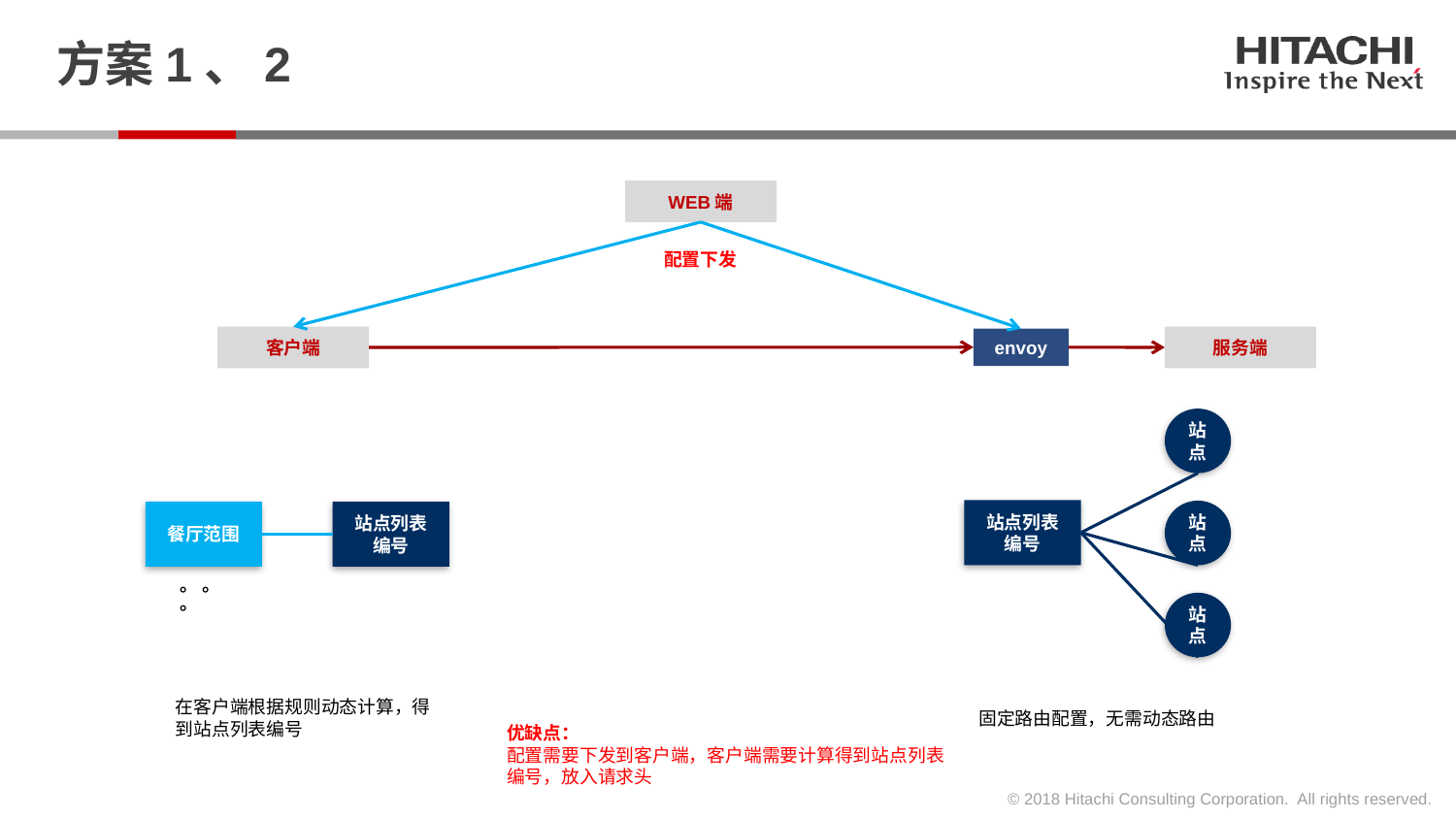

# 方案1、2
WEB端
配置下发
服务端
客户端
envoy
站点
站点列表
编号
站点
餐厅范围
站点列表
编号
。。。
站点
在客户端根据规则动态计算，得到站点列表编号
固定路由配置，无需动态路由
优缺点：
配置需要下发到客户端，客户端需要计算得到站点列表编号，放入请求头